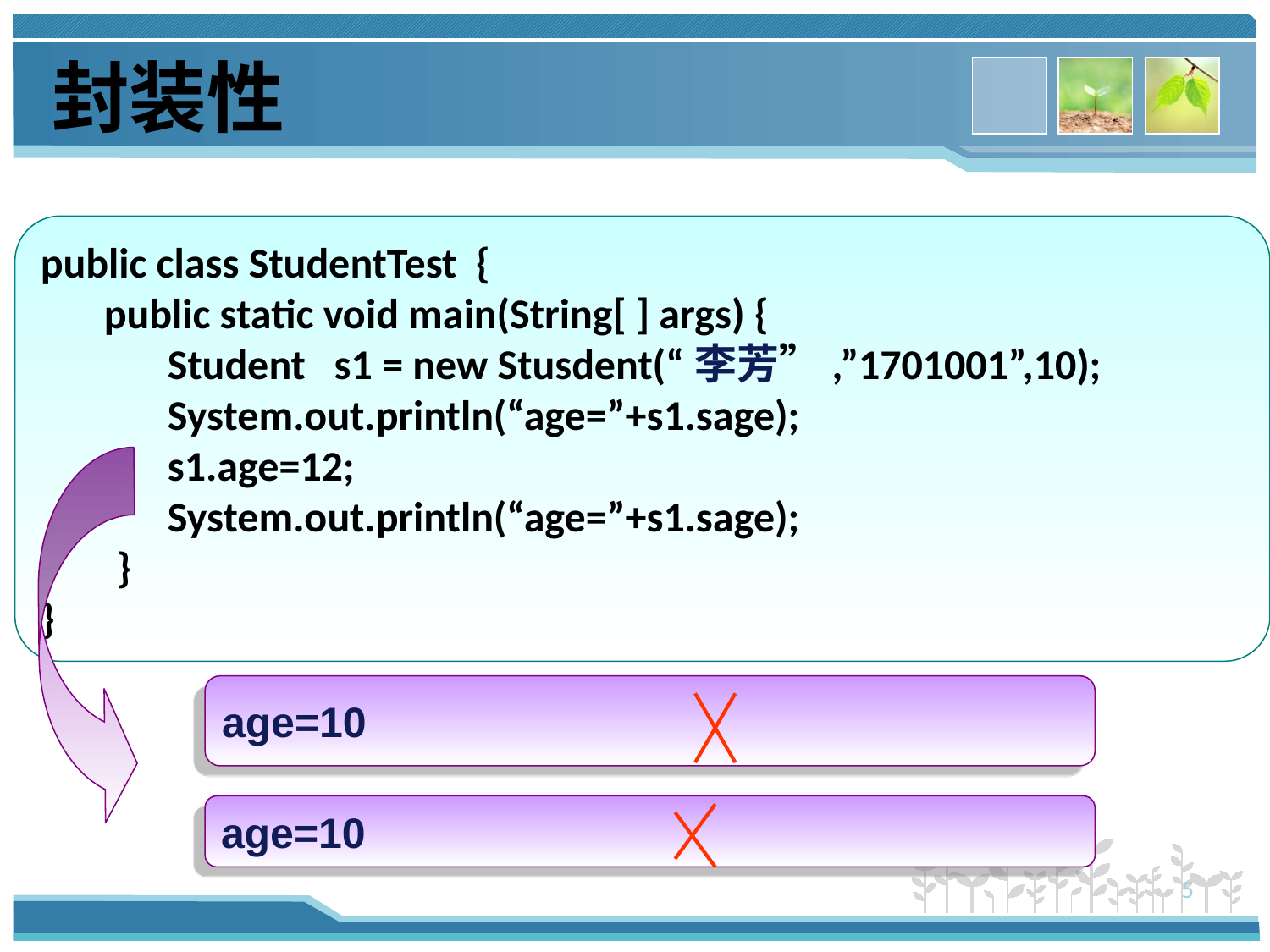

封装性
public class StudentTest  {
public static void main(String[ ] args) {
Student   s1 = new Stusdent(“李芳”,”1701001”,10);
System.out.println(“age=”+s1.sage);
s1.age=12;
System.out.println(“age=”+s1.sage);
        }
}

age=10

age=10

5